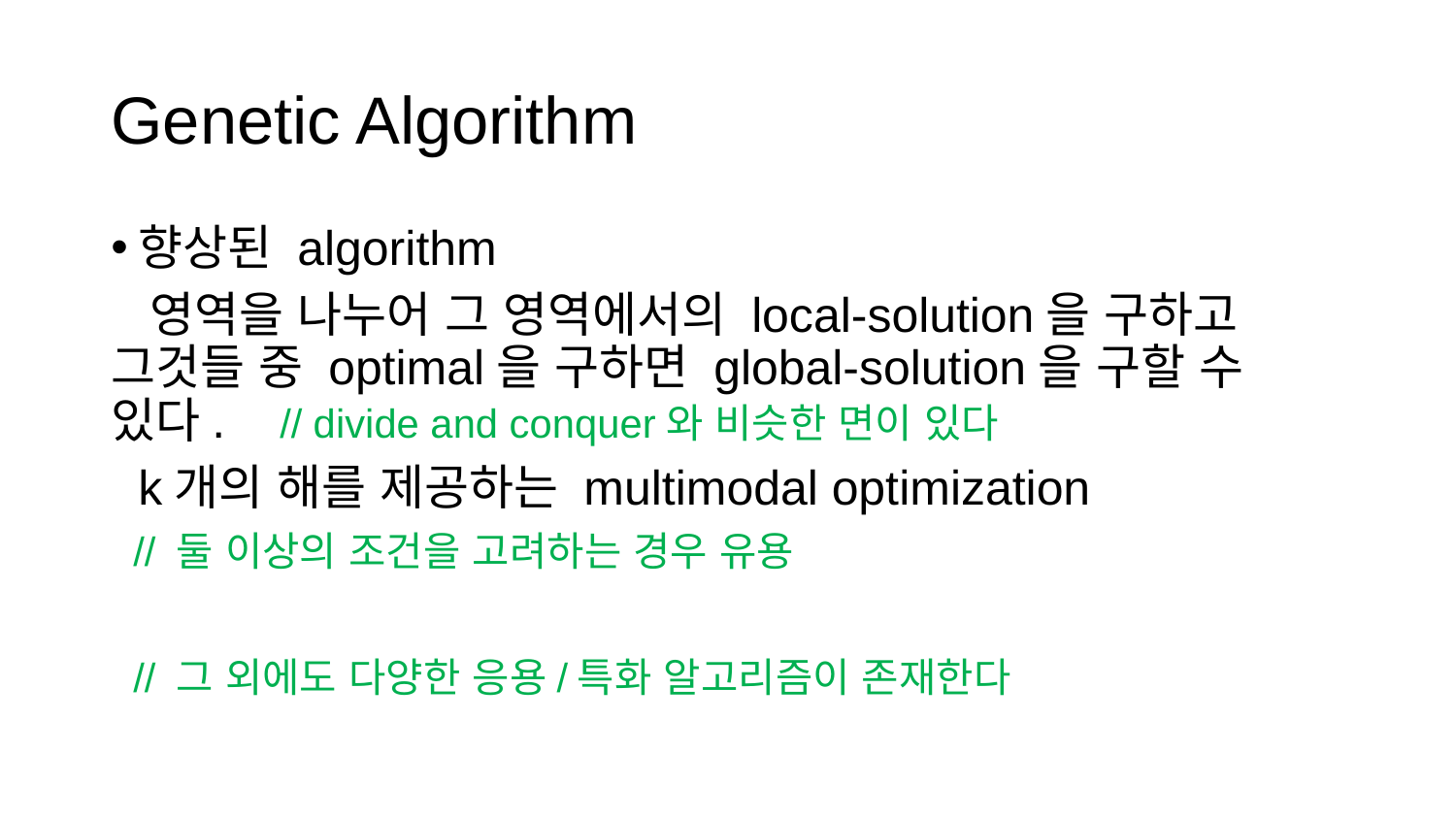

# Genetic Algorithm
향상된 algorithm
  영역을 나누어 그 영역에서의 local-solution을 구하고 그것들 중 optimal을 구하면 global-solution을 구할 수 있다.    // divide and conquer와 비슷한 면이 있다
  k개의 해를 제공하는 multimodal optimization
  // 둘 이상의 조건을 고려하는 경우 유용

  // 그 외에도 다양한 응용/특화 알고리즘이 존재한다